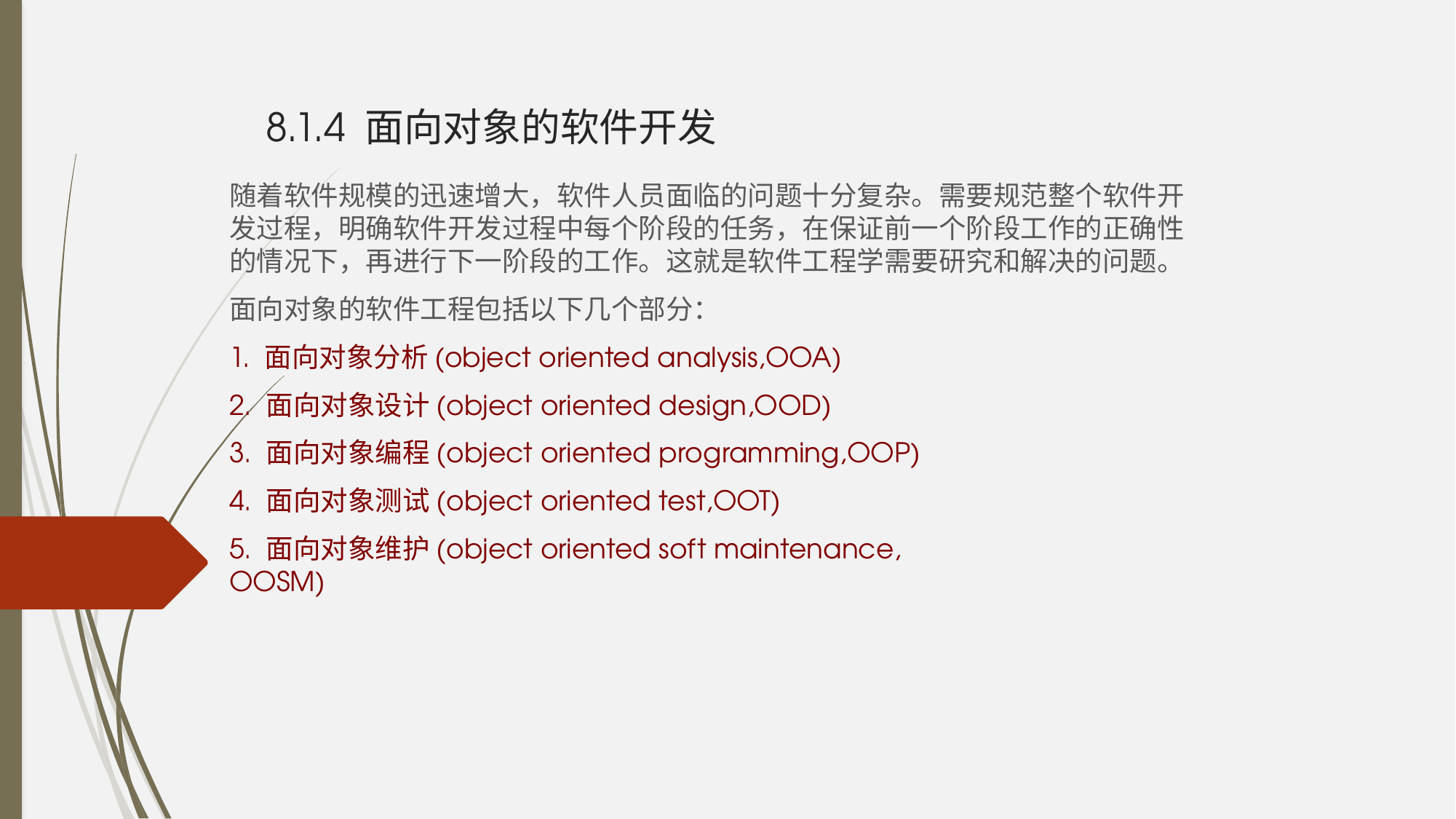

# 8.1.4 面向对象的软件开发
随着软件规模的迅速增大，软件人员面临的问题十分复杂。需要规范整个软件开发过程，明确软件开发过程中每个阶段的任务，在保证前一个阶段工作的正确性的情况下，再进行下一阶段的工作。这就是软件工程学需要研究和解决的问题。
面向对象的软件工程包括以下几个部分：
1. 面向对象分析(object oriented analysis,OOA)
2. 面向对象设计(object oriented design,OOD)
3. 面向对象编程(object oriented programming,OOP)
4. 面向对象测试(object oriented test,OOT)
5. 面向对象维护(object oriented soft maintenance,
OOSM)